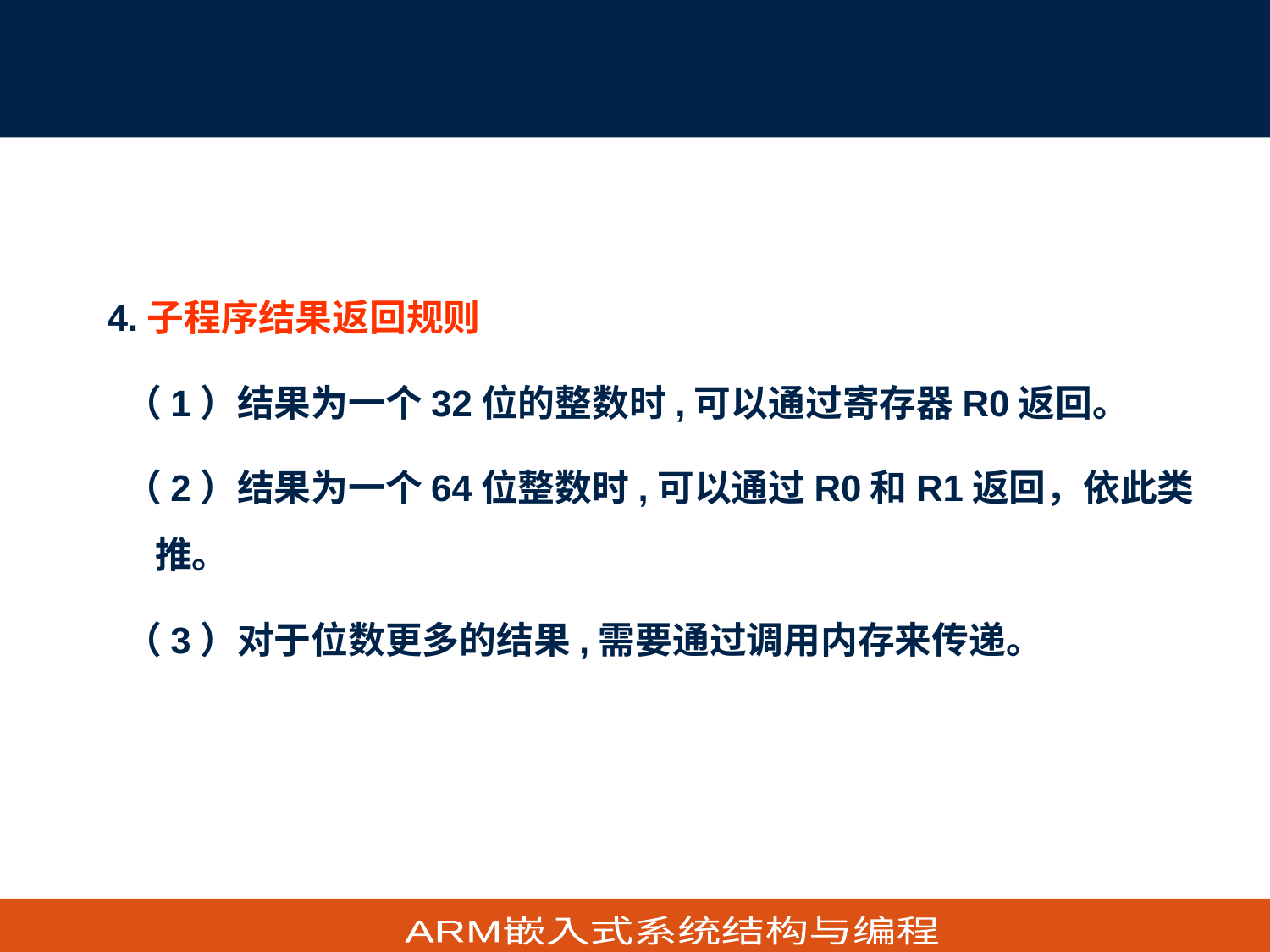

4. 4  汇编语言与C/C++的混合编程
4.子程序结果返回规则
 （1）结果为一个32位的整数时,可以通过寄存器R0返回。
 （2）结果为一个64位整数时,可以通过R0和R1返回，依此类推。
 （3）对于位数更多的结果,需要通过调用内存来传递。